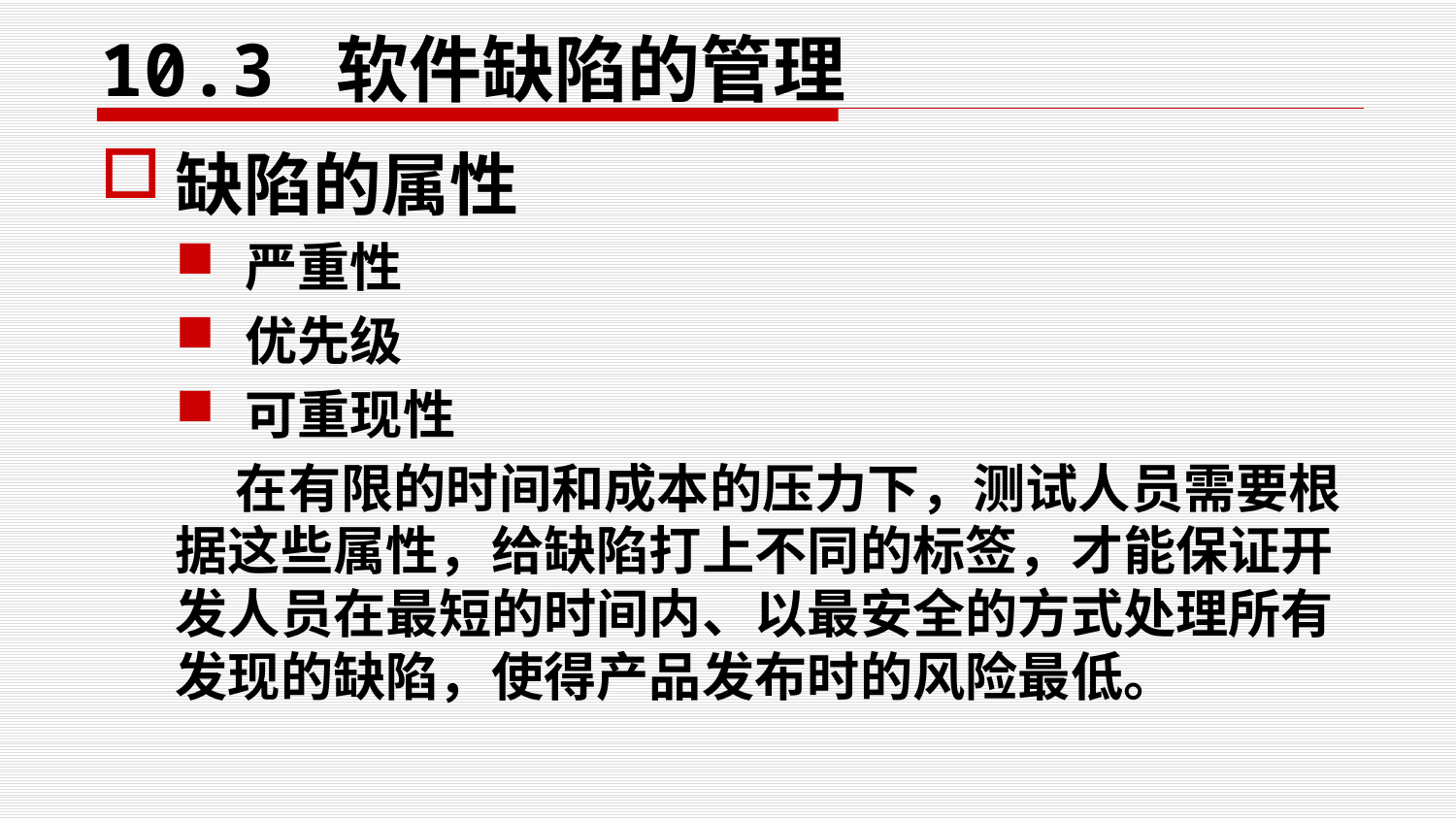

# 10.3 软件缺陷的管理
缺陷的属性
严重性
优先级
可重现性
    在有限的时间和成本的压力下，测试人员需要根据这些属性，给缺陷打上不同的标签，才能保证开发人员在最短的时间内、以最安全的方式处理所有发现的缺陷，使得产品发布时的风险最低。